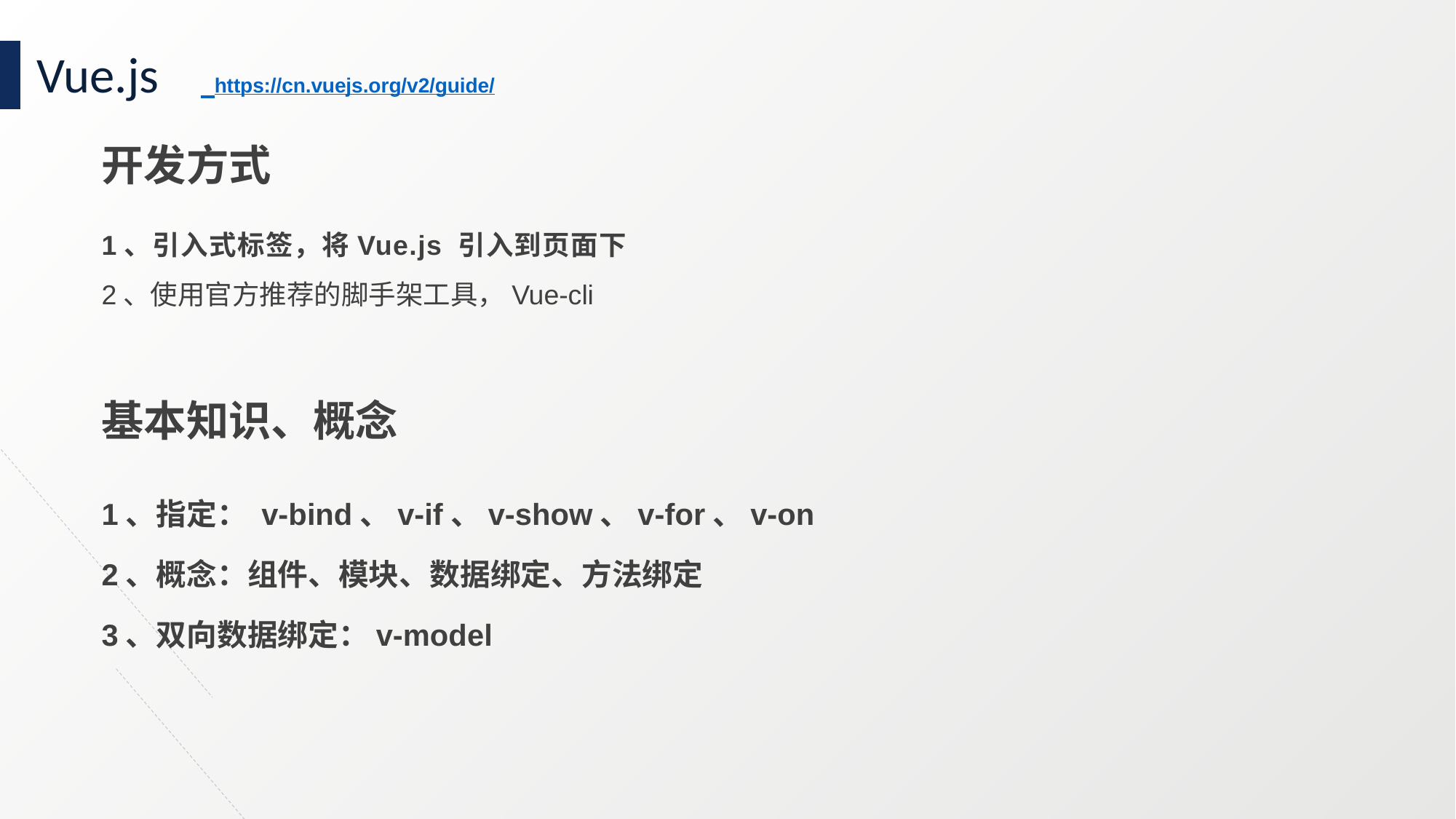

# Vue.js	 https://cn.vuejs.org/v2/guide/
开发方式
1、引入式标签，将Vue.js 引入到页面下
2、使用官方推荐的脚手架工具，Vue-cli
基本知识、概念
1、指定： v-bind、v-if、v-show、v-for、v-on

2、概念：组件、模块、数据绑定、方法绑定

3、双向数据绑定：v-model